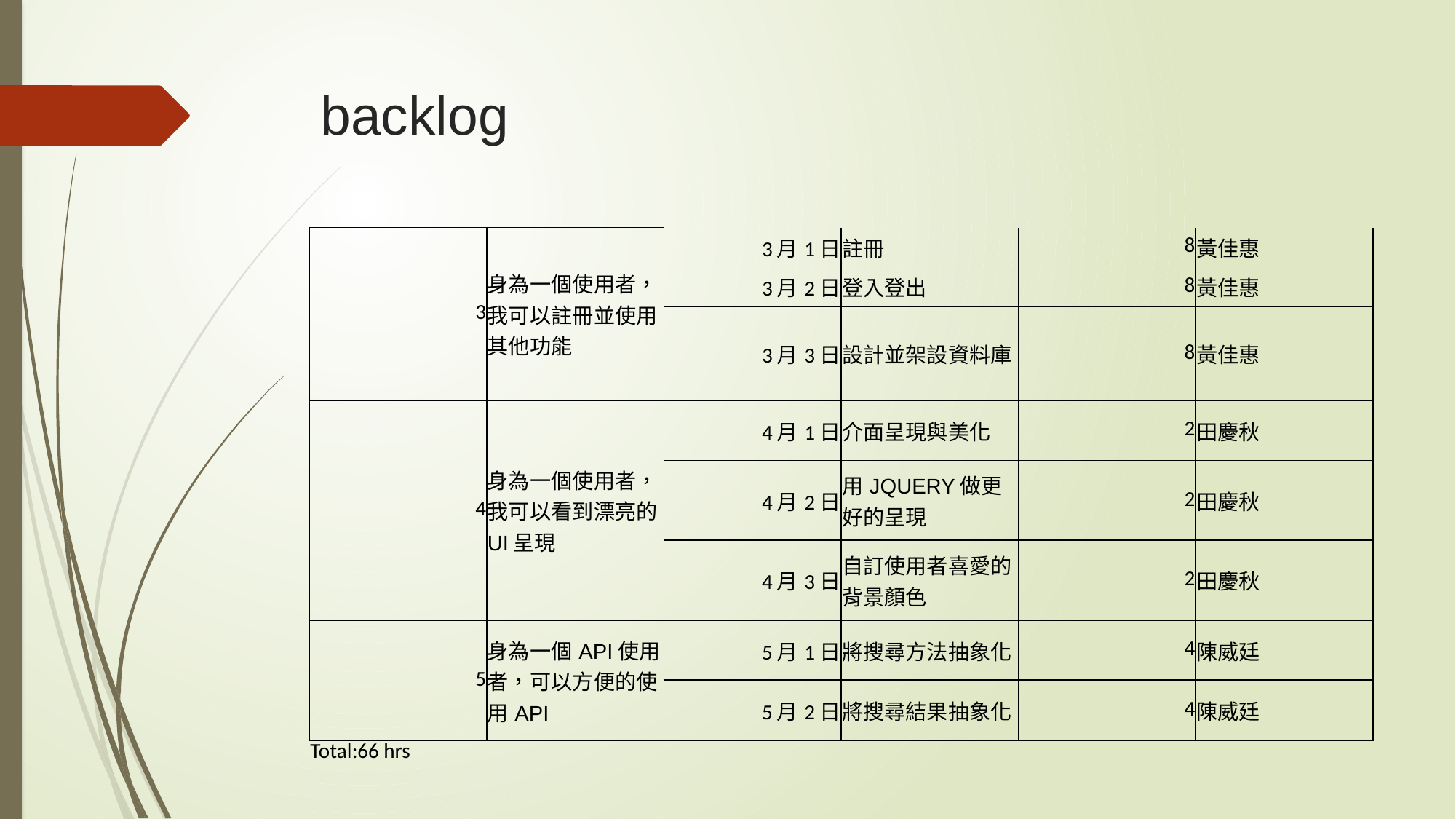

# backlog
| 3 | 身為一個使用者，我可以註冊並使用其他功能 | 3月1日 | 註冊 | 8 | 黃佳惠 |
| --- | --- | --- | --- | --- | --- |
|  |  | 3月2日 | 登入登出 | 8 | 黃佳惠 |
|  |  | 3月3日 | 設計並架設資料庫 | 8 | 黃佳惠 |
| 4 | 身為一個使用者，我可以看到漂亮的UI呈現 | 4月1日 | 介面呈現與美化 | 2 | 田慶秋 |
|  |  | 4月2日 | 用JQUERY做更好的呈現 | 2 | 田慶秋 |
|  |  | 4月3日 | 自訂使用者喜愛的背景顏色 | 2 | 田慶秋 |
| 5 | 身為一個API使用者，可以方便的使用API | 5月1日 | 將搜尋方法抽象化 | 4 | 陳威廷 |
|  |  | 5月2日 | 將搜尋結果抽象化 | 4 | 陳威廷 |
| Total:66 hrs |  |  |  |  |  |